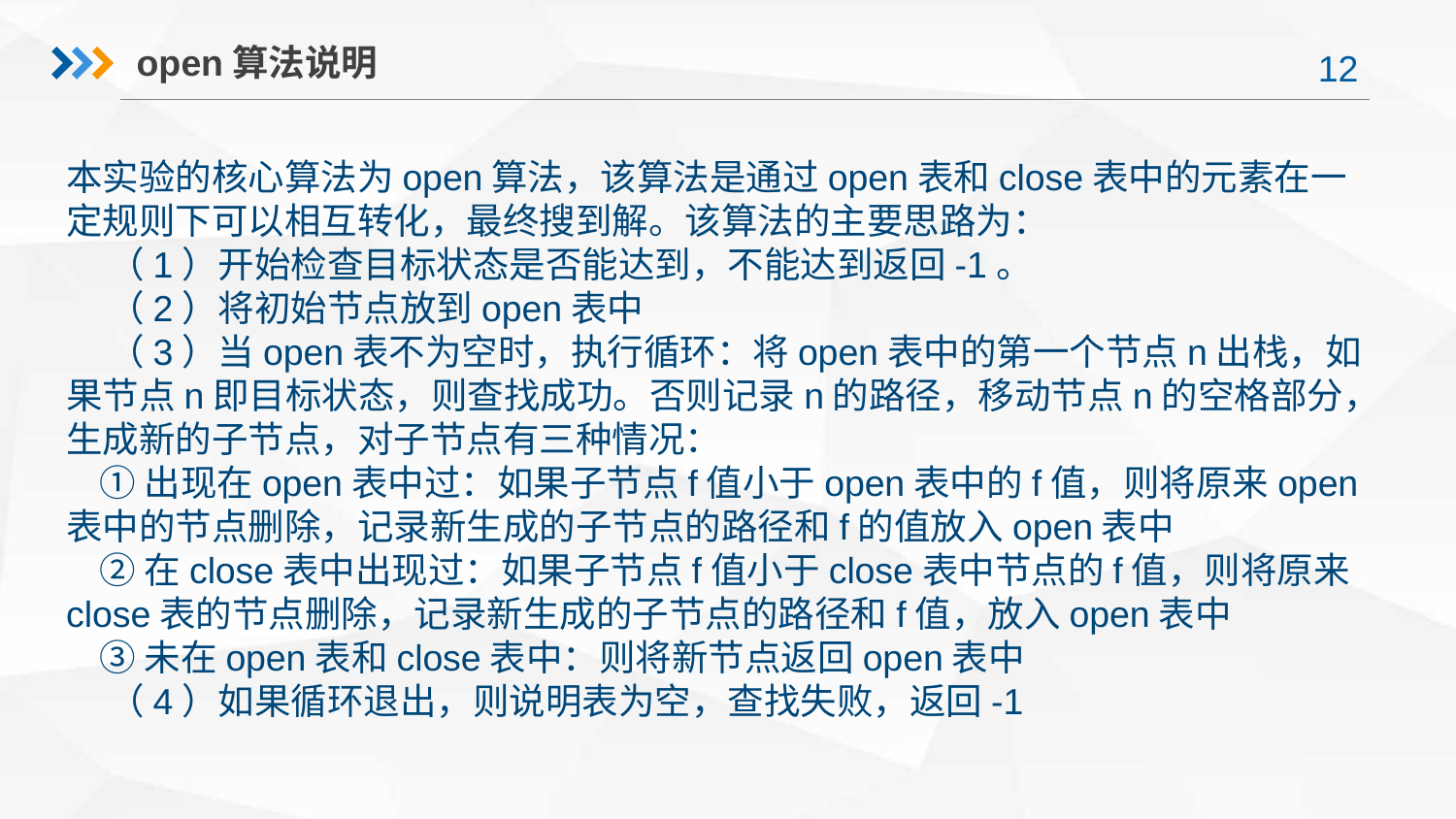

open算法说明
本实验的核心算法为open算法，该算法是通过open表和close表中的元素在一定规则下可以相互转化，最终搜到解。该算法的主要思路为：
    （1）开始检查目标状态是否能达到，不能达到返回-1。
    （2）将初始节点放到open表中
    （3）当open表不为空时，执行循环：将open表中的第一个节点n出栈，如果节点n即目标状态，则查找成功。否则记录n的路径，移动节点n的空格部分，生成新的子节点，对子节点有三种情况：
    ①出现在open表中过：如果子节点f值小于open表中的f值，则将原来open表中的节点删除，记录新生成的子节点的路径和f的值放入open表中
    ②在close表中出现过：如果子节点f值小于close表中节点的f值，则将原来close表的节点删除，记录新生成的子节点的路径和f值，放入open表中
    ③未在open表和close表中：则将新节点返回open表中
    （4）如果循环退出，则说明表为空，查找失败，返回-1